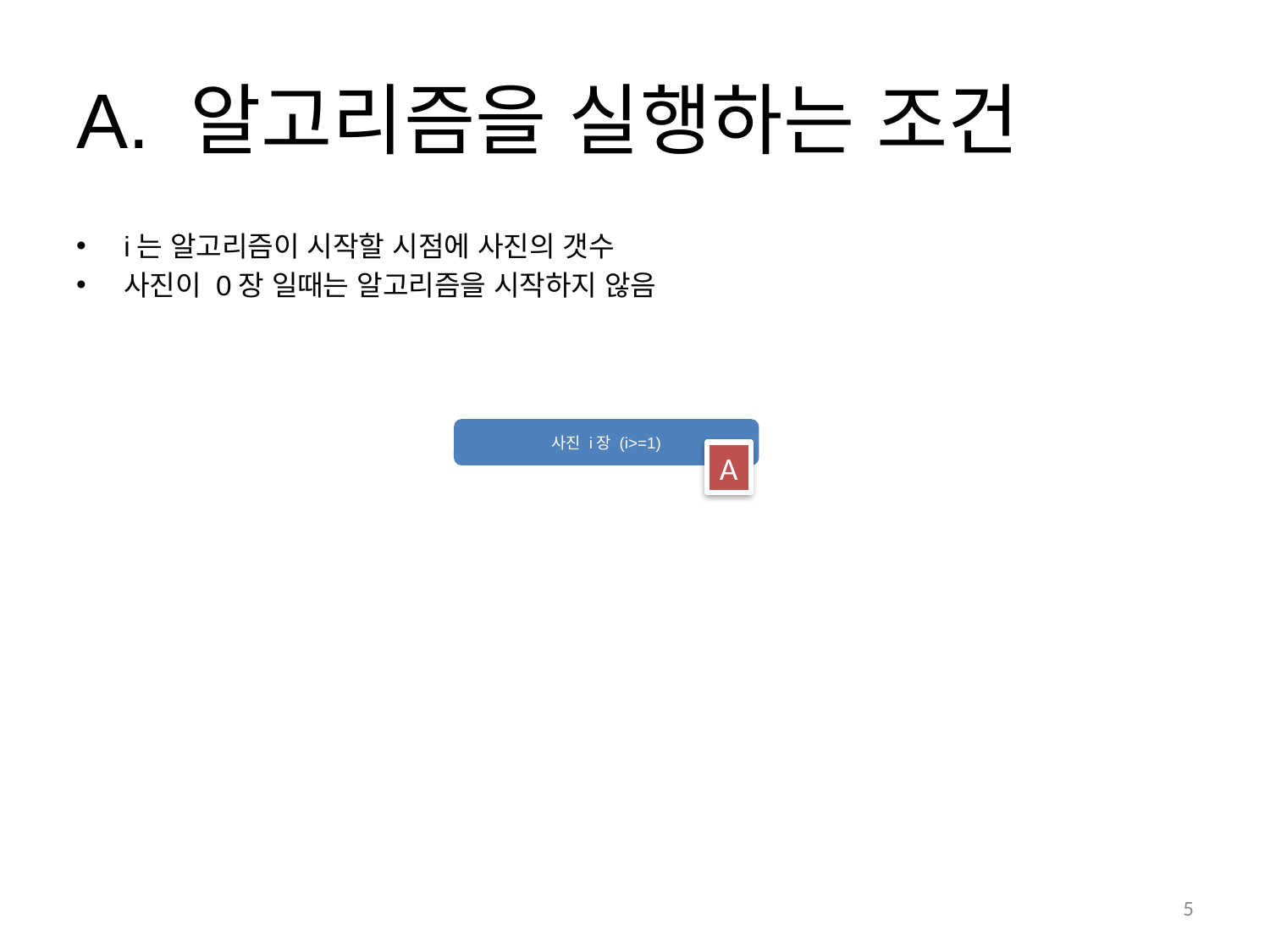

# A. 알고리즘을 실행하는 조건
i는 알고리즘이 시작할 시점에 사진의 갯수
사진이 0장 일때는 알고리즘을 시작하지 않음
사진 i장 (i>=1)
A
5